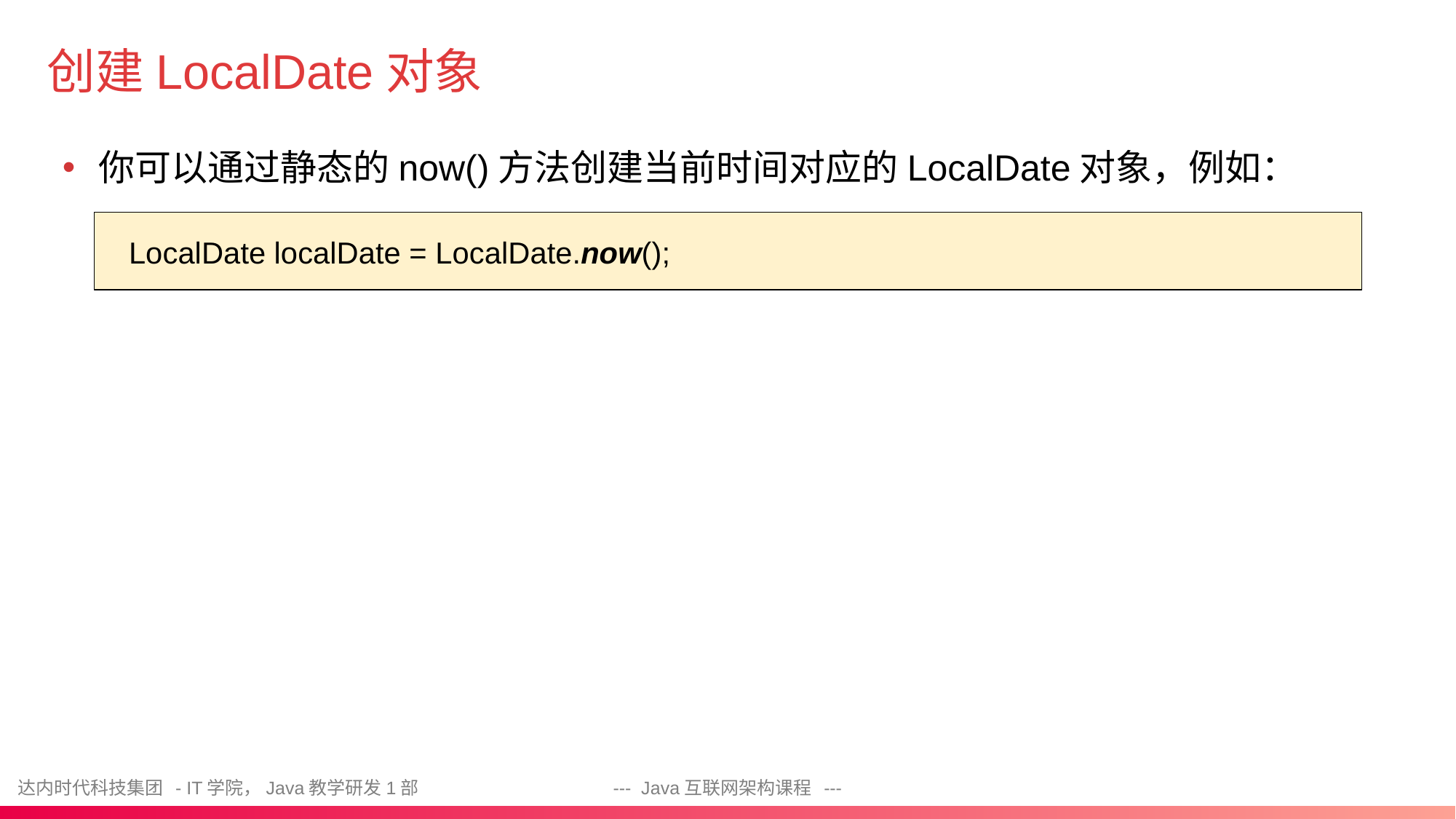

# 创建LocalDate对象
你可以通过静态的now()方法创建当前时间对应的LocalDate对象，例如：
LocalDate localDate = LocalDate.now();